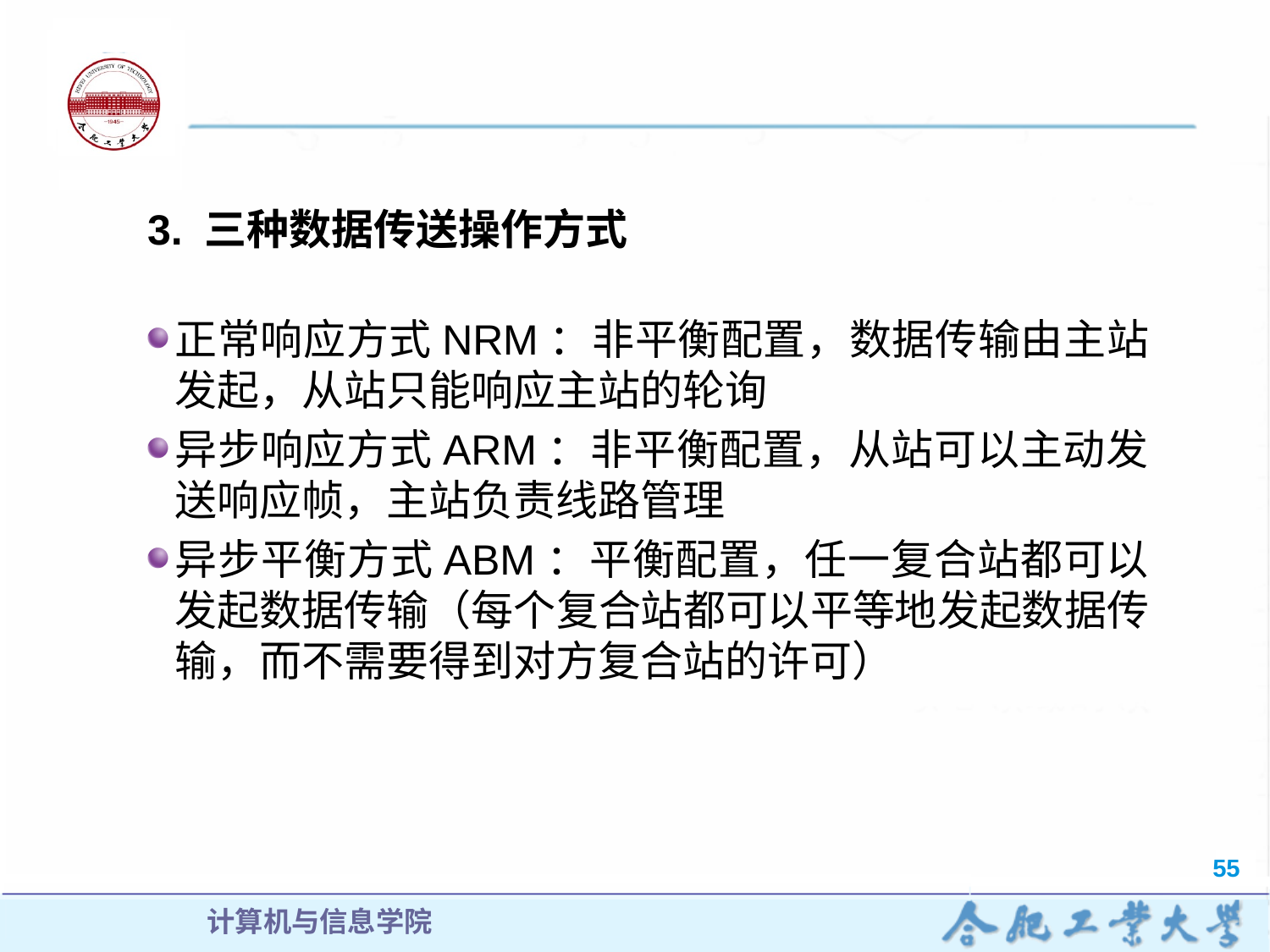

3. 三种数据传送操作方式
正常响应方式NRM：非平衡配置，数据传输由主站发起，从站只能响应主站的轮询
异步响应方式ARM：非平衡配置，从站可以主动发送响应帧，主站负责线路管理
异步平衡方式ABM：平衡配置，任一复合站都可以发起数据传输（每个复合站都可以平等地发起数据传输，而不需要得到对方复合站的许可）